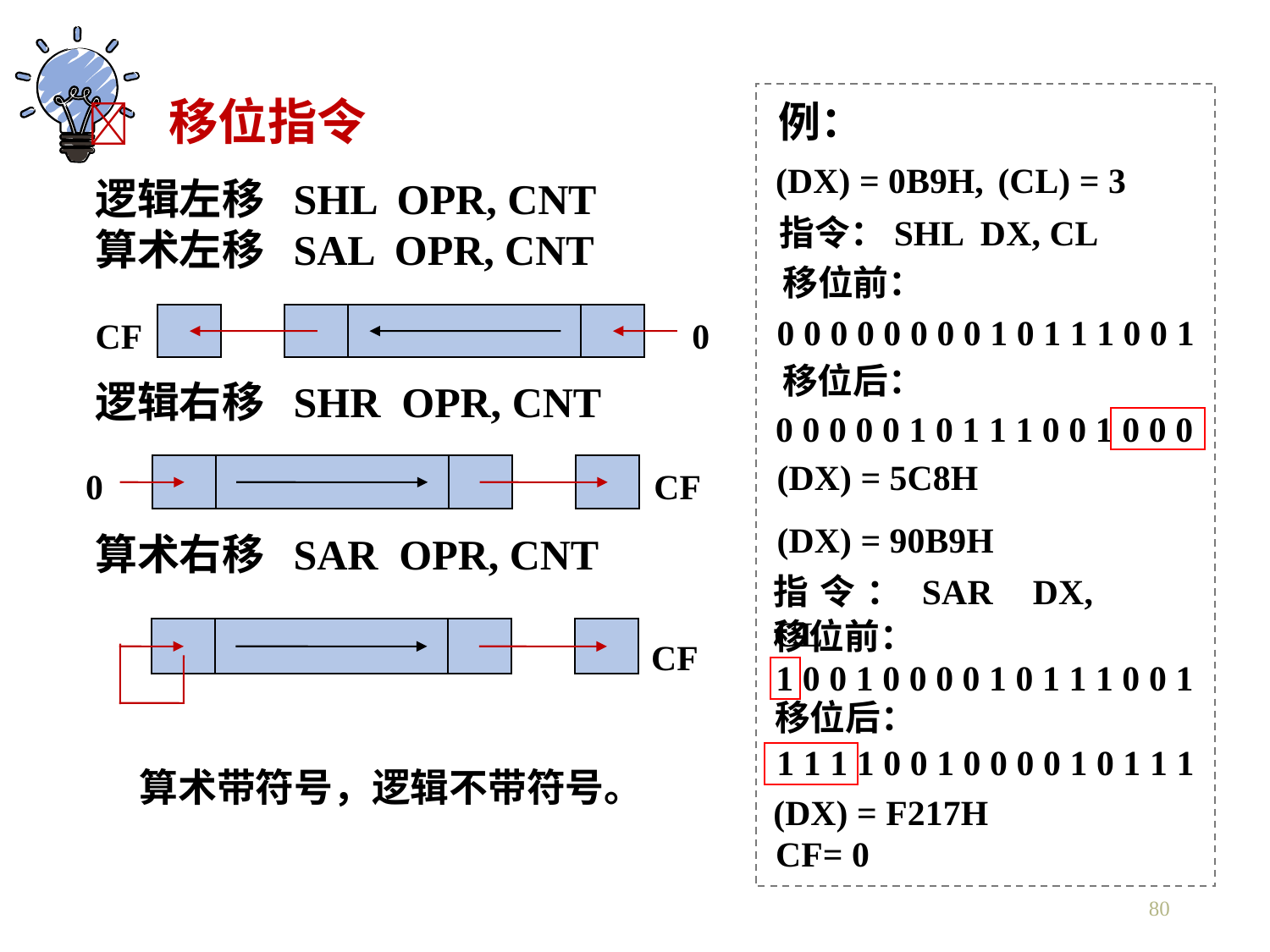

•   移位指令
例：
(DX) = 0B9H,
(CL) = 3
逻辑左移  SHL  OPR, CNT
算术左移  SAL  OPR, CNT

逻辑右移  SHR  OPR, CNT

算术右移  SAR  OPR, CNT
指令：SHL  DX, CL
移位前：
   CF                                                              0

0 0 0 0 0 0 0 0 1 0 1 1 1 0 0 1
移位后：
0 0 0 0 0 1 0 1 1 1 0 0 1 0 0 0

(DX) = 5C8H
 0                                                              CF

(DX) = 90B9H
指令：SAR  DX, CL
移位前：

CF

1 0 0 1 0 0 0 0 1 0 1 1 1 0 0 1

移位后：
1 1 1 1 0 0 1 0 0 0 0 1 0 1 1 1

算术带符号，逻辑不带符号。
(DX) = F217H
CF= 0
80